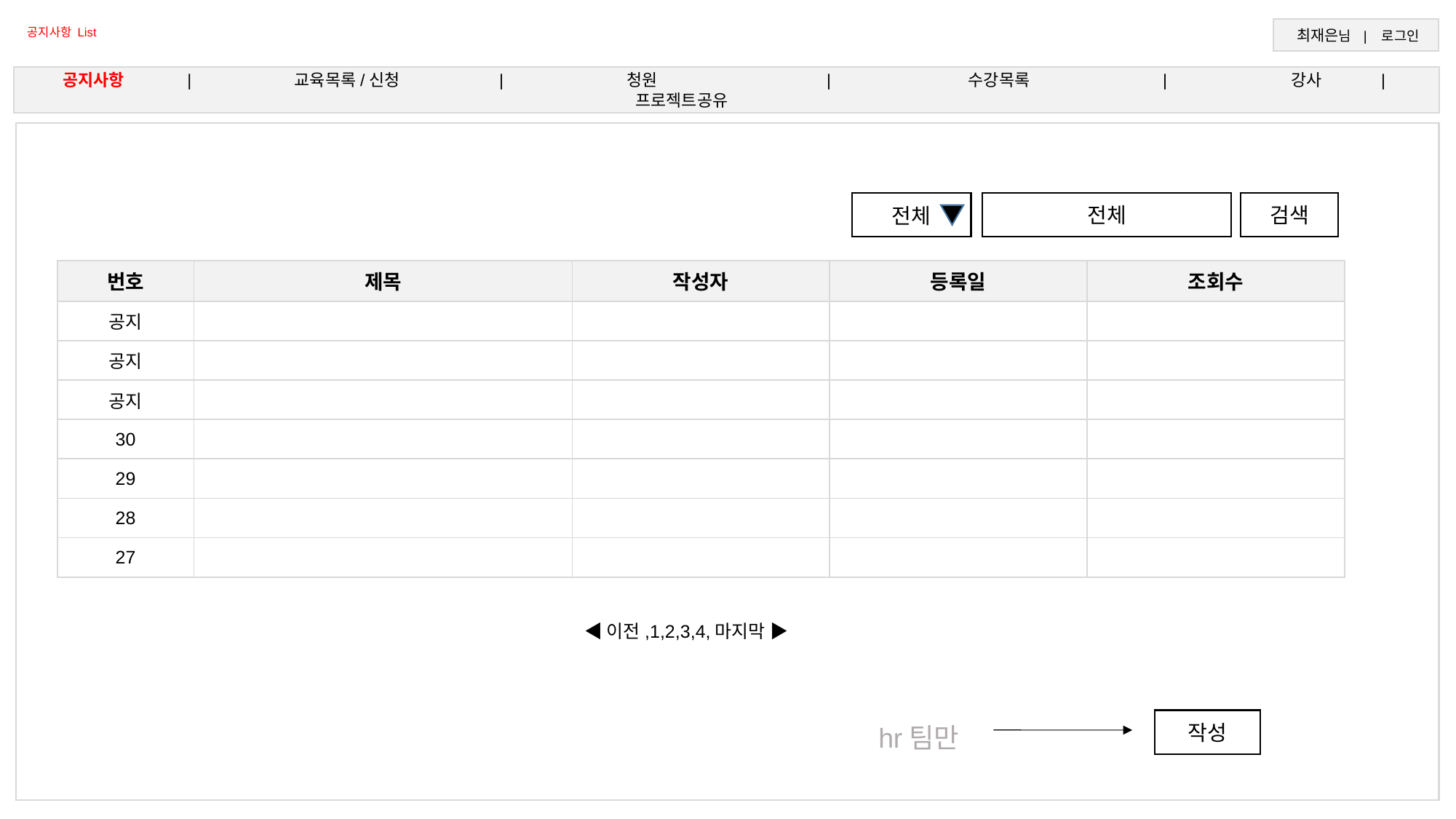

공지사항 List
 최재은님   |   로그인
공지사항	   | 	  교육목록/신청 	| 	   청원 		| 	      수강목록		 | 	     강사  	 | 	    프로젝트공유

전체
검색
전체

| 번호 | 제목 | 작성자 | 등록일 | 조회수 |
| --- | --- | --- | --- | --- |
| 공지 |  |  |  |  |
| 공지 |  |  |  |  |
| 공지 |  |  |  |  |
| 30 |  |  |  |  |
| 29 |  |  |  |  |
| 28 |  |  |  |  |
| 27 |  |  |  |  |
◀이전,1,2,3,4,마지막 ▶
작성
hr팀만